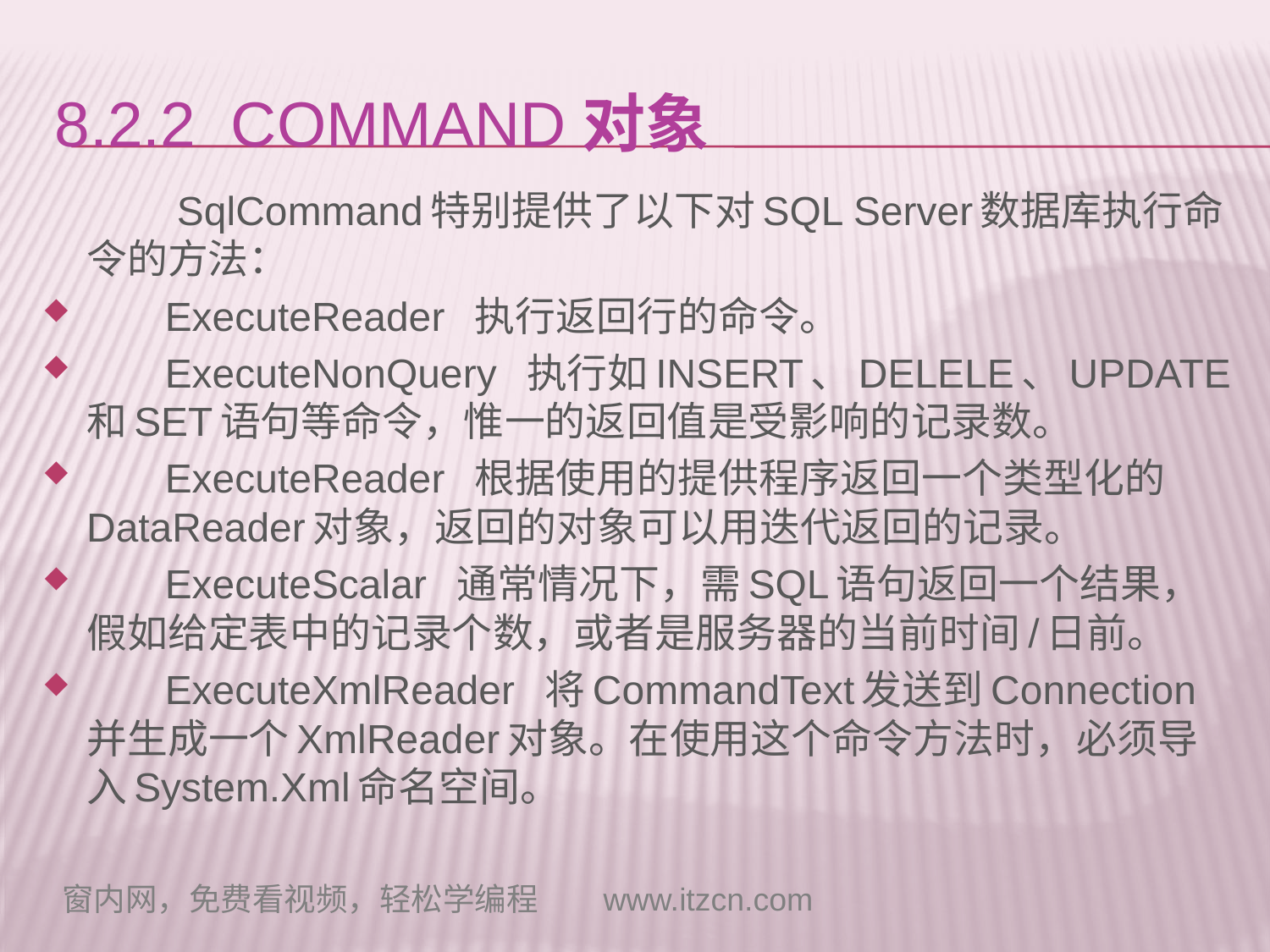

# 8.2.2  Command对象
            SqlCommand特别提供了以下对SQL Server数据库执行命令的方法：
       ExecuteReader  执行返回行的命令。
       ExecuteNonQuery  执行如INSERT、DELELE、UPDATE和SET语句等命令，惟一的返回值是受影响的记录数。
       ExecuteReader  根据使用的提供程序返回一个类型化的DataReader对象，返回的对象可以用迭代返回的记录。
       ExecuteScalar  通常情况下，需SQL语句返回一个结果，假如给定表中的记录个数，或者是服务器的当前时间/日前。
       ExecuteXmlReader  将CommandText发送到Connection并生成一个XmlReader对象。在使用这个命令方法时，必须导入System.Xml命名空间。